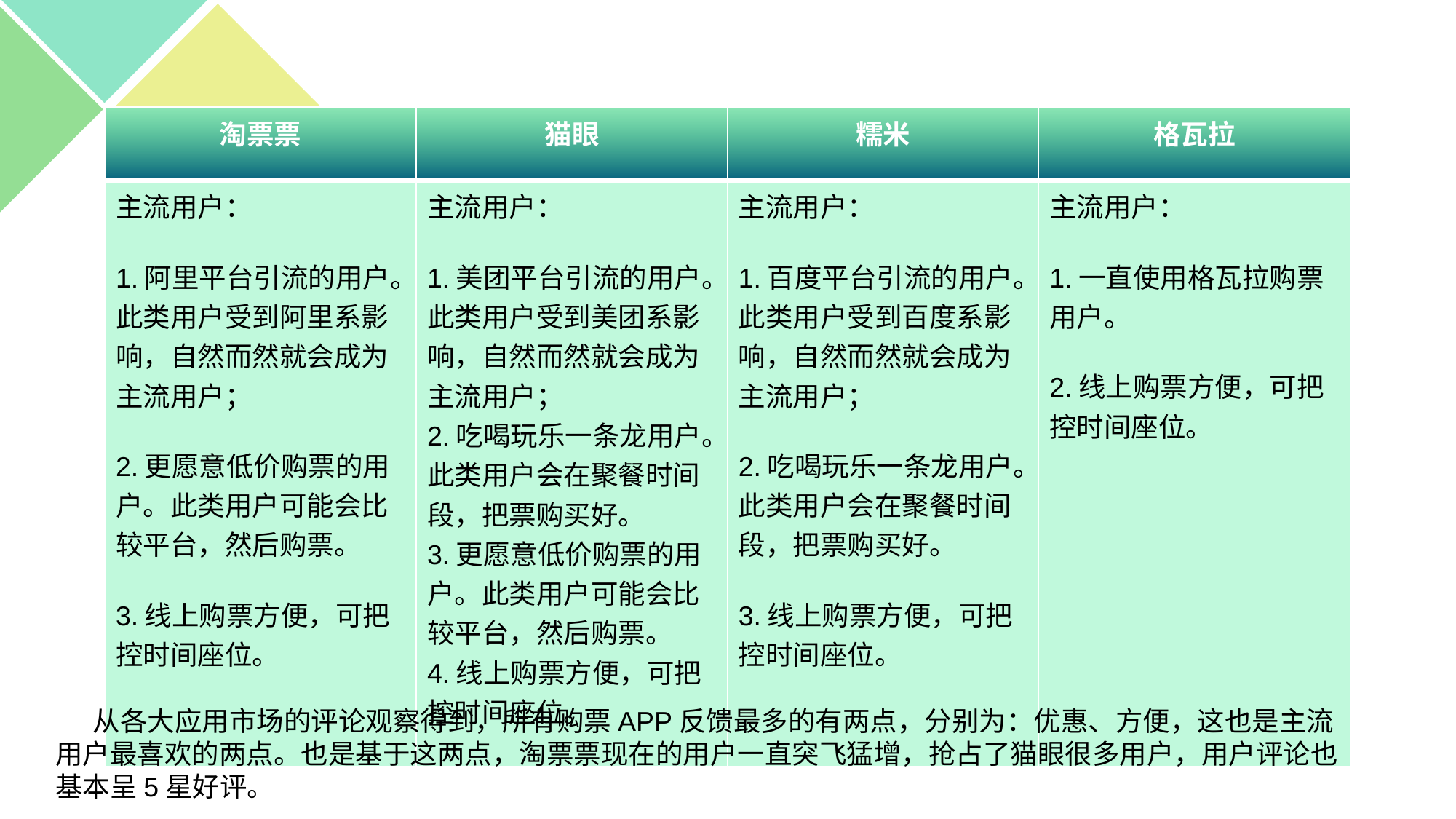

| 淘票票 | 猫眼 | 糯米 | 格瓦拉 |
| --- | --- | --- | --- |
| 主流用户： 1.阿里平台引流的用户。此类用户受到阿里系影响，自然而然就会成为主流用户； 2.更愿意低价购票的用户。此类用户可能会比较平台，然后购票。 3.线上购票方便，可把控时间座位。 | 主流用户： 1.美团平台引流的用户。此类用户受到美团系影响，自然而然就会成为主流用户； 2.吃喝玩乐一条龙用户。此类用户会在聚餐时间段，把票购买好。 3.更愿意低价购票的用户。此类用户可能会比较平台，然后购票。 4.线上购票方便，可把控时间座位。 | 主流用户： 1.百度平台引流的用户。此类用户受到百度系影响，自然而然就会成为主流用户； 2.吃喝玩乐一条龙用户。此类用户会在聚餐时间段，把票购买好。 3.线上购票方便，可把控时间座位。 | 主流用户： 1.一直使用格瓦拉购票用户。 2.线上购票方便，可把控时间座位。 |
     从各大应用市场的评论观察得到，所有购票APP反馈最多的有两点，分别为：优惠、方便，这也是主流用户最喜欢的两点。也是基于这两点，淘票票现在的用户一直突飞猛增，抢占了猫眼很多用户，用户评论也基本呈5星好评。